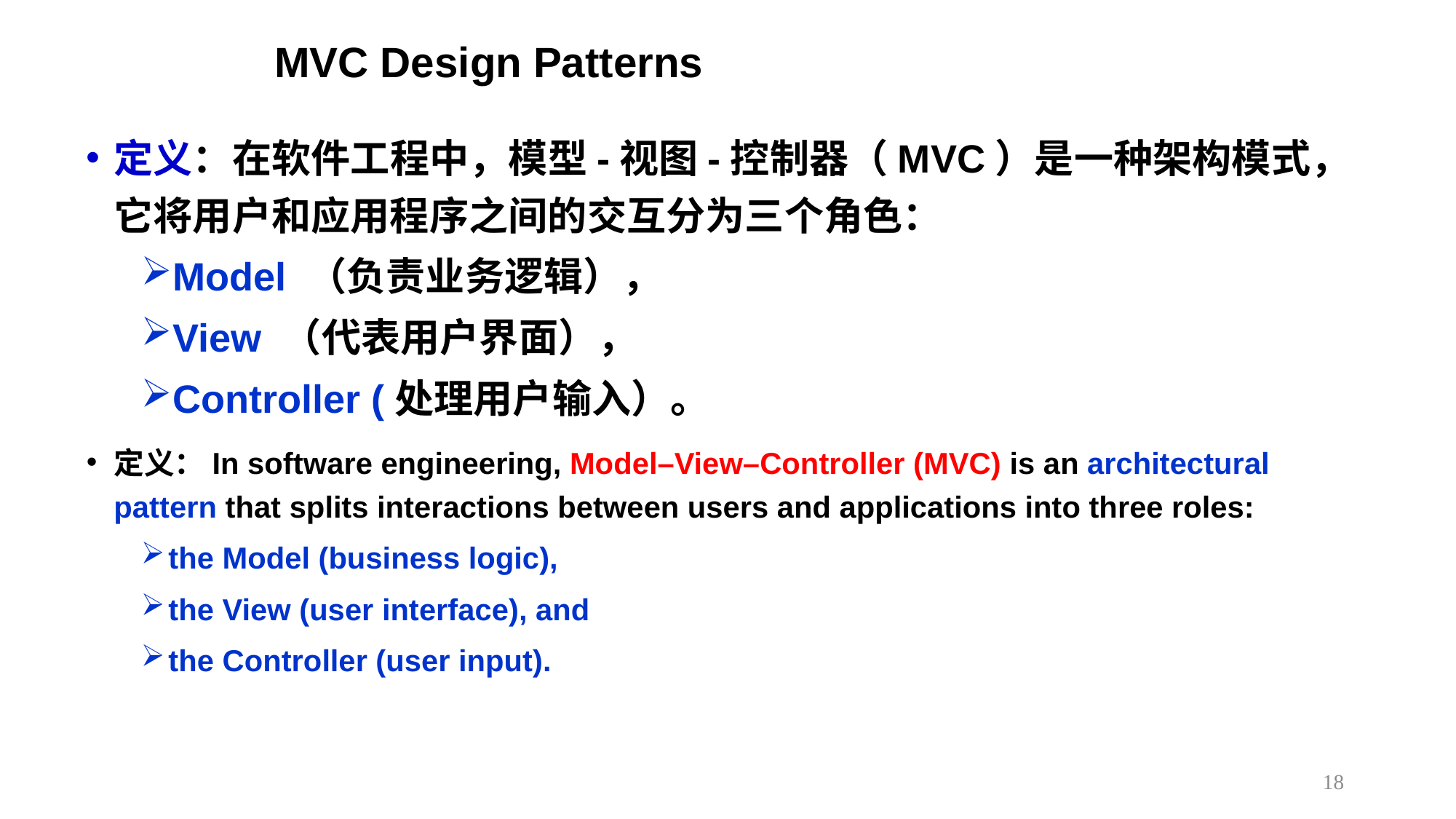

# MVC Design Patterns
定义：在软件工程中，模型-视图-控制器（MVC）是一种架构模式，它将用户和应用程序之间的交互分为三个角色：
Model （负责业务逻辑），
View （代表用户界面），
Controller (处理用户输入）。
定义：In software engineering, Model–View–Controller (MVC) is an architectural pattern that splits interactions between users and applications into three roles:
the Model (business logic),
the View (user interface), and
the Controller (user input).
18